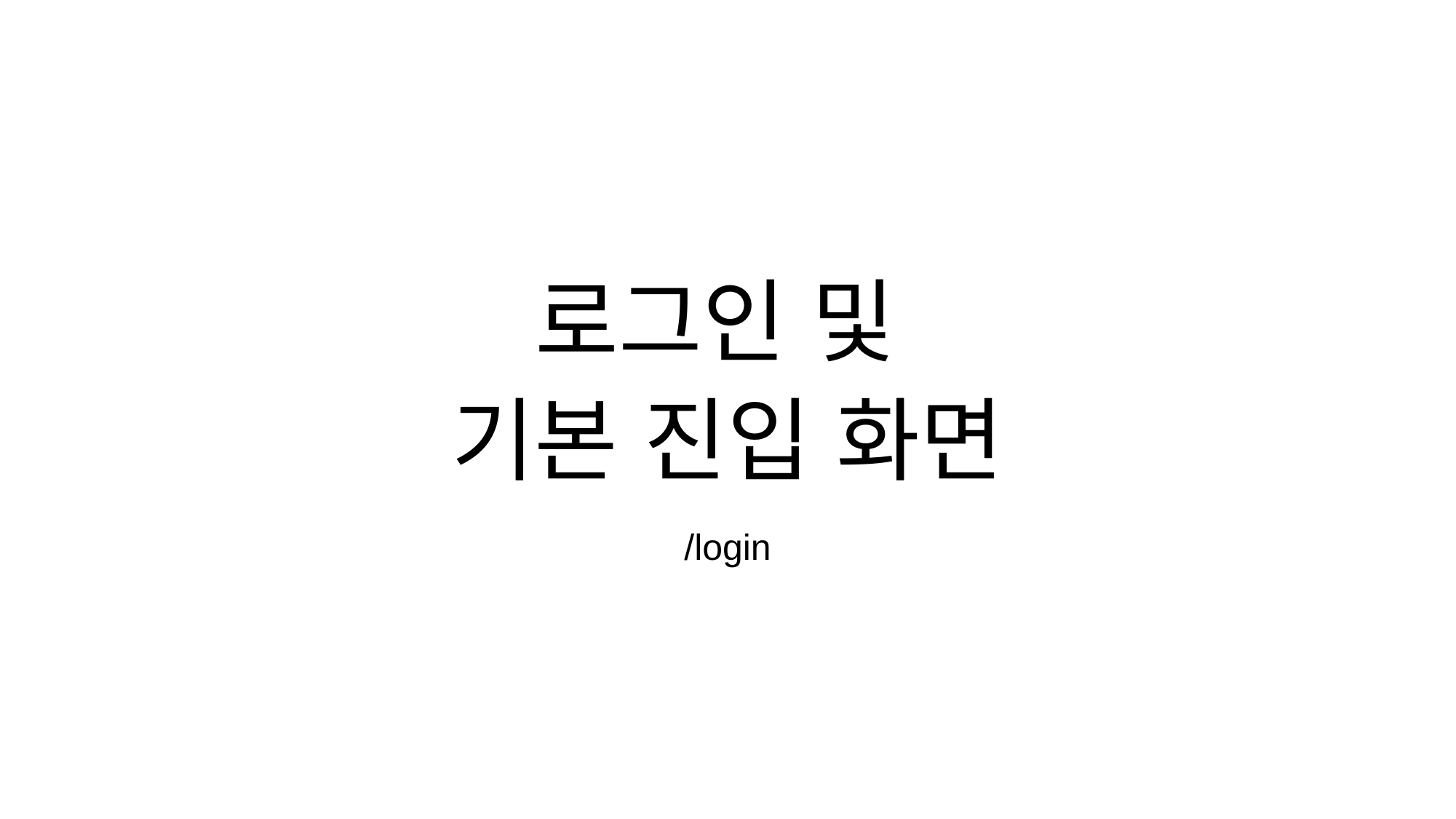

# 로그인 및 기본 진입 화면
/login